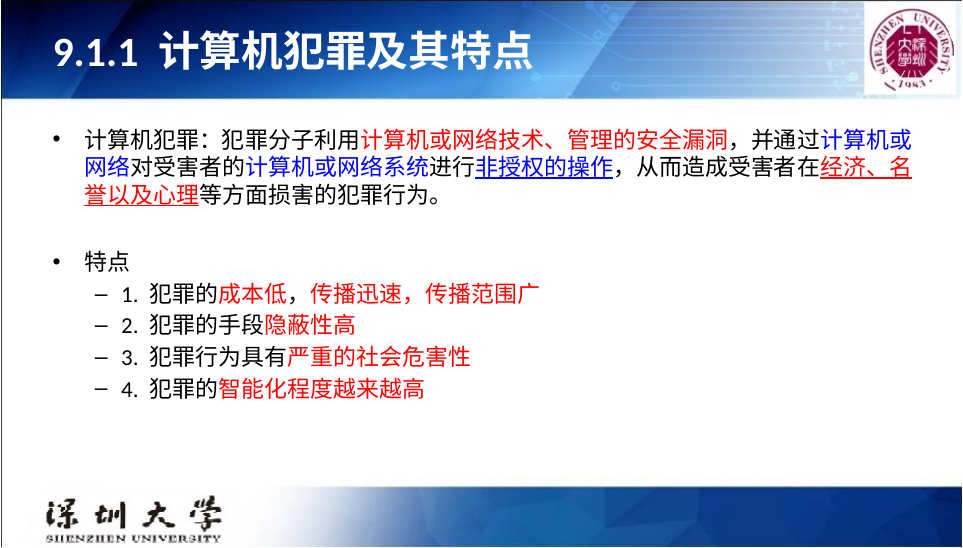

# 9.1.1 计算机犯罪及其特点
计算机犯罪：犯罪分子利用计算机或网络技术、管理的安全漏洞，并通过计算机或网络对受害者的计算机或网络系统进行非授权的操作，从而造成受害者在经济、名誉以及心理等方面损害的犯罪行为。

特点
1. 犯罪的成本低，传播迅速，传播范围广
2. 犯罪的手段隐蔽性高
3. 犯罪行为具有严重的社会危害性
4. 犯罪的智能化程度越来越高
316